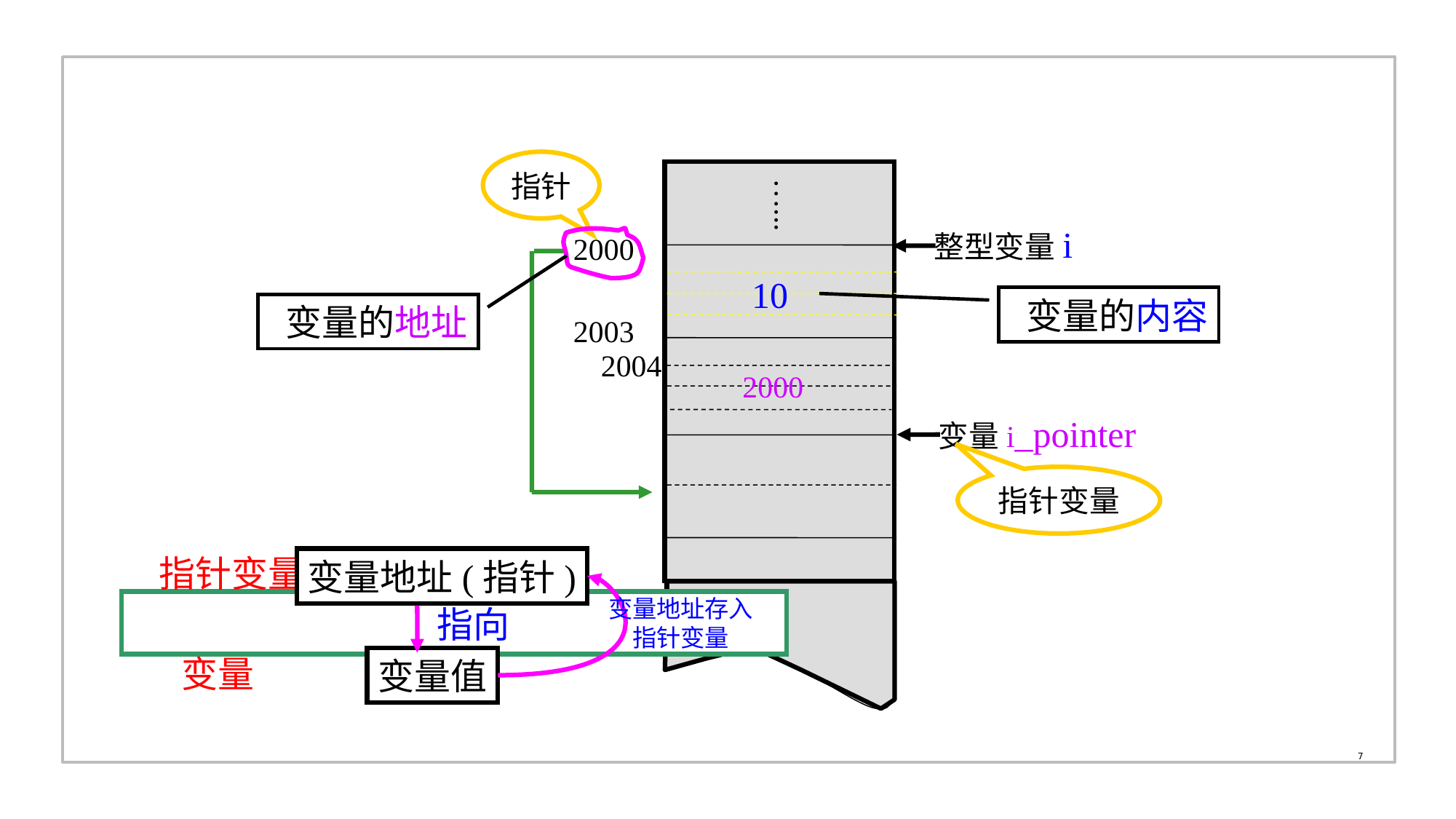

指针

…...
整型变量i
2000

10

2003

2004

变量i_pointer

…...

 变量的内容
 变量的地址

2000

指针变量
指针变量
变量地址(指针)
变量地址存入
指针变量

指向

变量
变量值
7